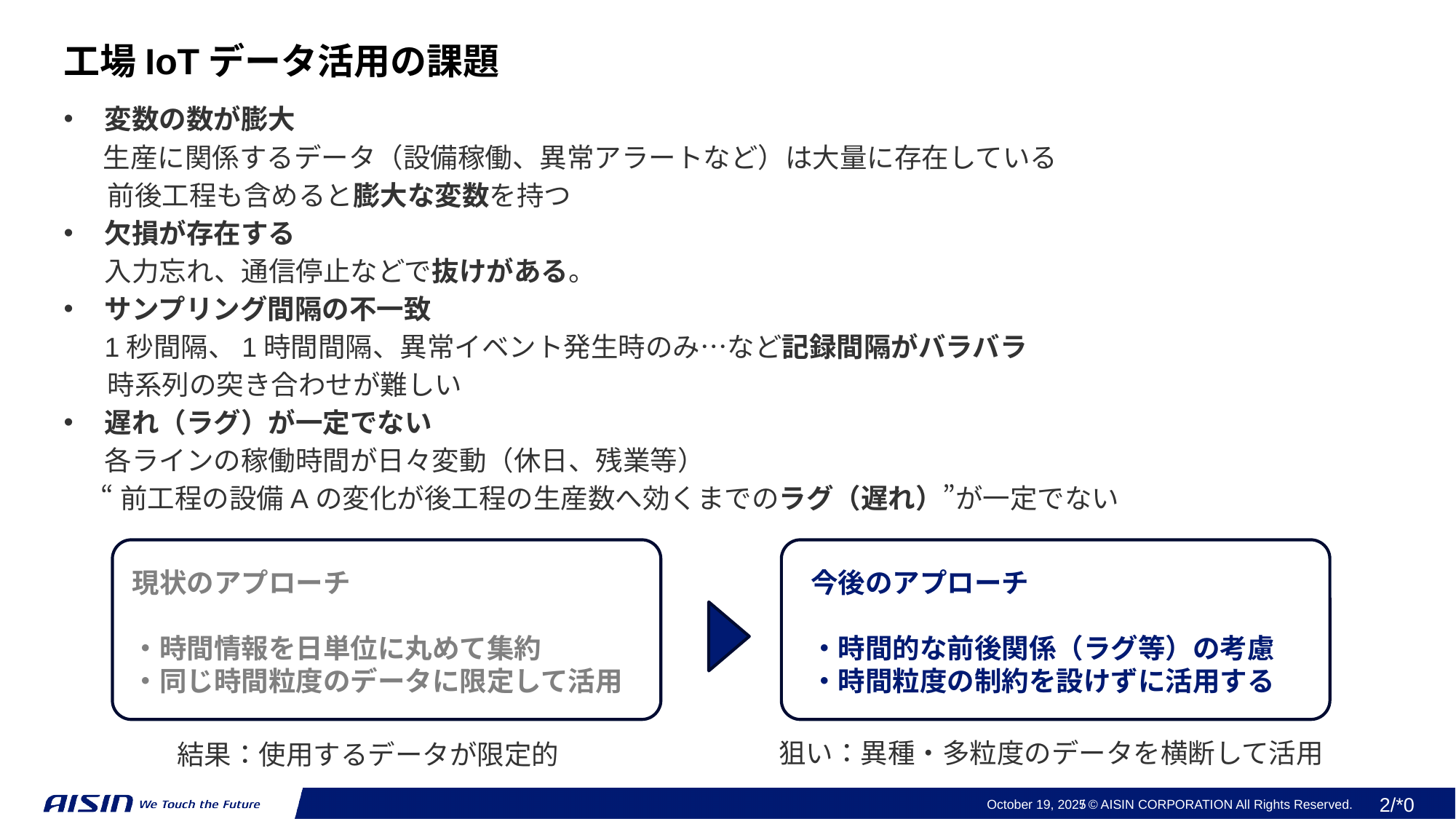

工場IoTデータ活用の課題
変数の数が膨大
　  生産に関係するデータ（設備稼働、異常アラートなど）は大量に存在している
      前後工程も含めると膨大な変数を持つ
欠損が存在する
入力忘れ、通信停止などで抜けがある。
サンプリング間隔の不一致
1秒間隔、1時間間隔、異常イベント発生時のみ…など記録間隔がバラバラ
      時系列の突き合わせが難しい
遅れ（ラグ）が一定でない
各ラインの稼働時間が日々変動（休日、残業等）
      “前工程の設備Aの変化が後工程の生産数へ効くまでのラグ（遅れ）”が一定でない

現状のアプローチ

・時間情報を日単位に丸めて集約
・同じ時間粒度のデータに限定して活用
今後のアプローチ

・時間的な前後関係（ラグ等）の考慮
・時間粒度の制約を設けずに活用する

狙い：異種・多粒度のデータを横断して活用
結果：使用するデータが限定的
October 19, 2025